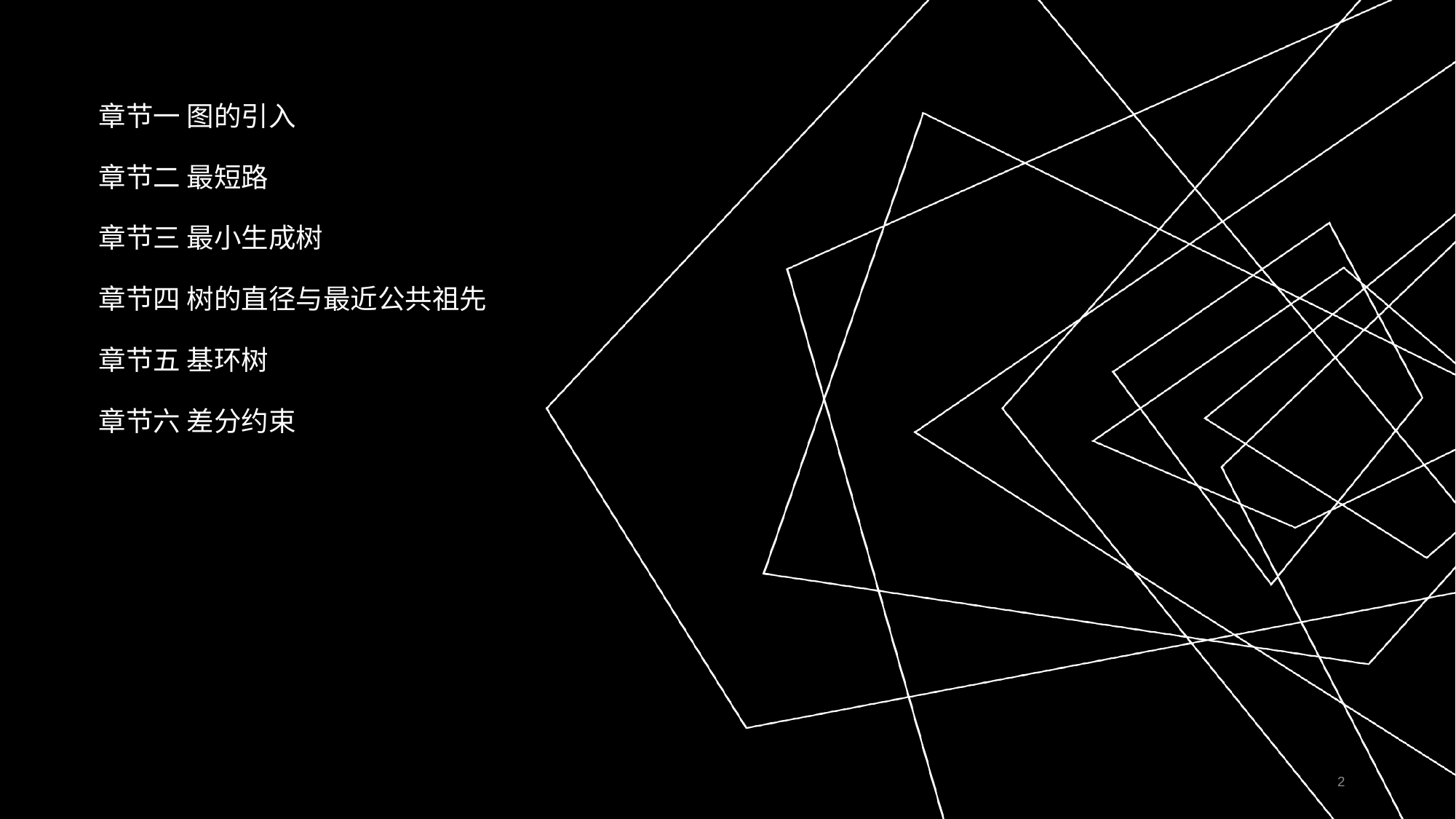

章节一 图的引入
章节二 最短路
章节三 最小生成树
章节四 树的直径与最近公共祖先
章节五 基环树
章节六 差分约束
2